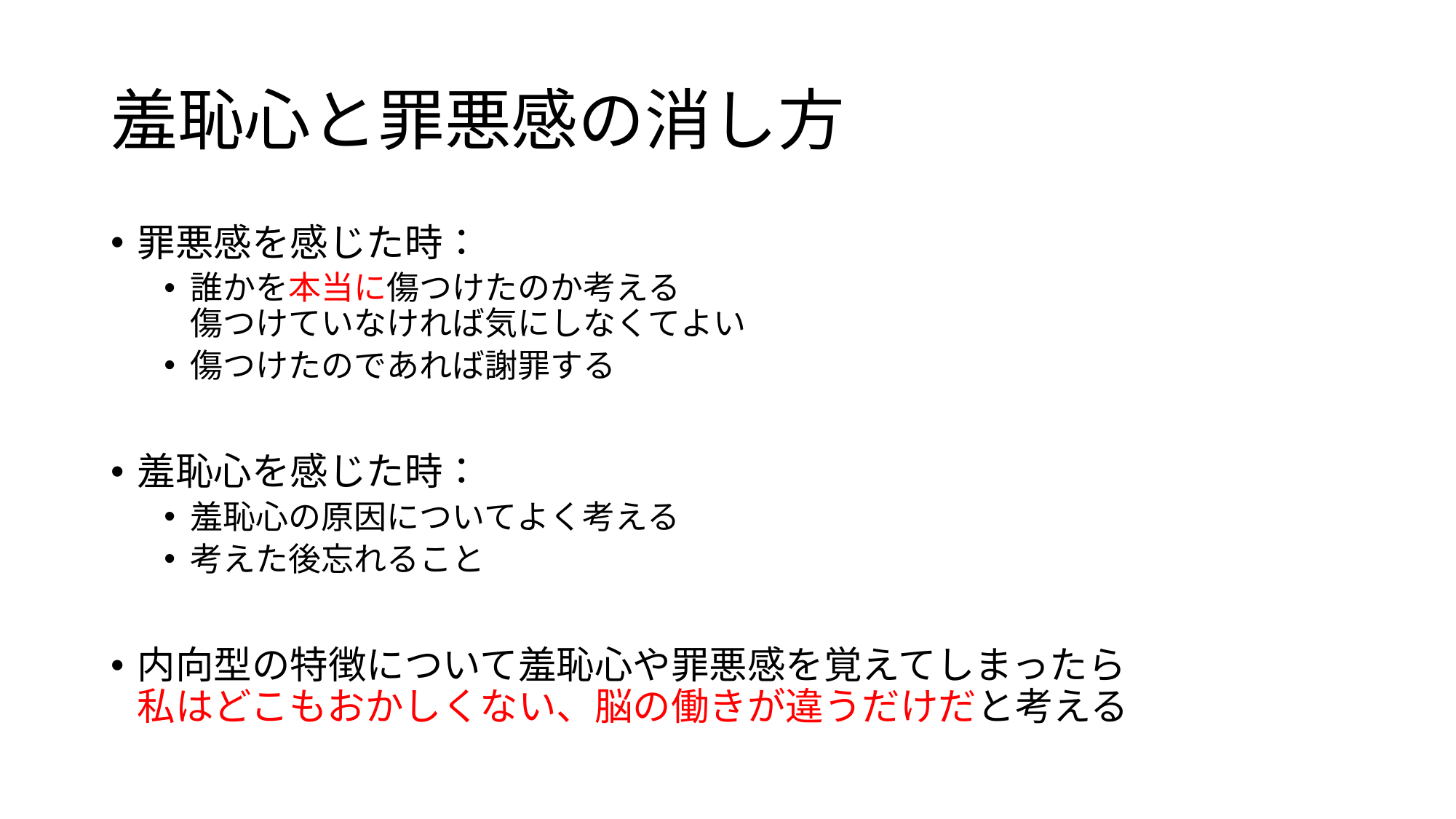

# 羞恥心と罪悪感の消し方
罪悪感を感じた時：
誰かを本当に傷つけたのか考える
傷つけていなければ気にしなくてよい
傷つけたのであれば謝罪する

羞恥心を感じた時：
羞恥心の原因についてよく考える
考えた後忘れること

内向型の特徴について羞恥心や罪悪感を覚えてしまったら
私はどこもおかしくない、脳の働きが違うだけだと考える